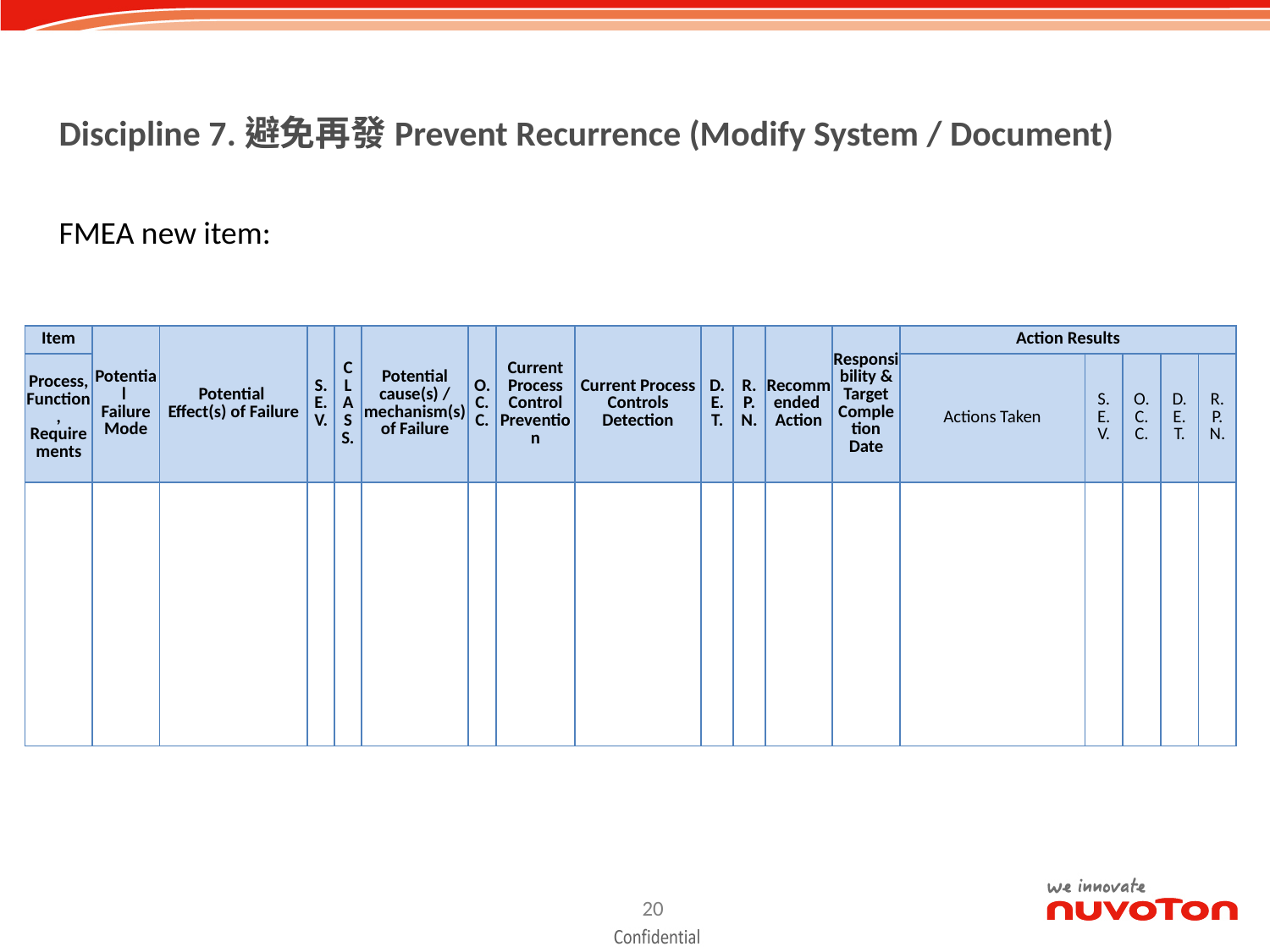

Discipline 7.避免再發Prevent Recurrence (Modify System / Document)
FMEA new item:
| Item | Potential Failure Mode | Potential Effect(s) of Failure | S. E. V. | C L A S S. | Potential cause(s) / mechanism(s) of Failure | O. C. C. | Current Process Control Prevention | Current Process Controls Detection | D. E. T. | R. P. N. | Recommended Action | Responsibility & Target Completion Date | Action Results |  |  |  |  |
| --- | --- | --- | --- | --- | --- | --- | --- | --- | --- | --- | --- | --- | --- | --- | --- | --- | --- |
| Process, Function, Requirements |  |  |  |  |  |  |  |  |  |  |  |  | Actions Taken | S. E. V. | O. C. C. | D. E. T. | R. P. N. |
|  |  |  |  |  |  |  |  |  |  |  |  |  |  |  |  |  |  |
20